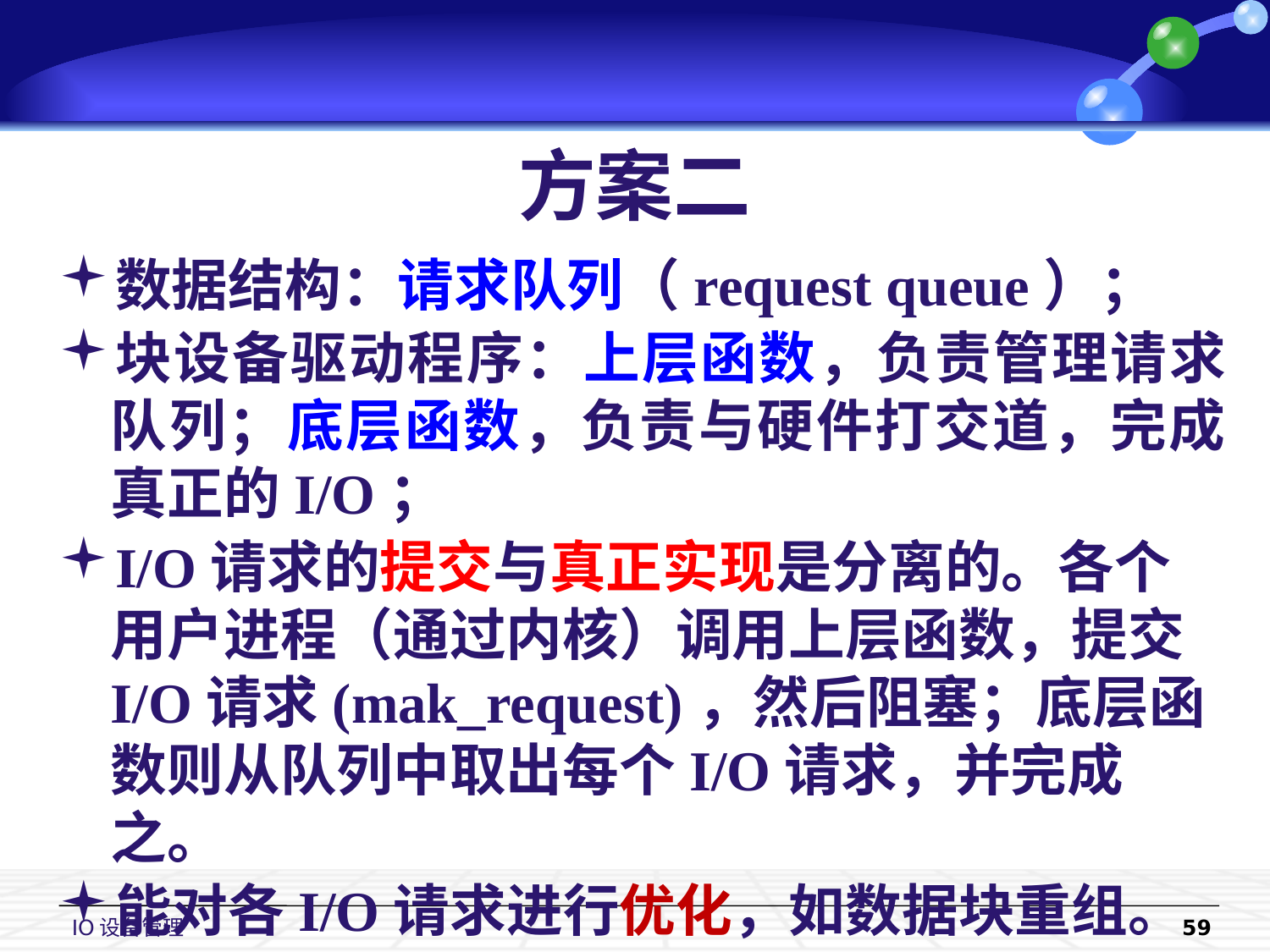

方案二
数据结构：请求队列（request queue）；
块设备驱动程序：上层函数，负责管理请求队列；底层函数，负责与硬件打交道，完成真正的I/O；
I/O请求的提交与真正实现是分离的。各个用户进程（通过内核）调用上层函数，提交I/O请求(mak_request)，然后阻塞；底层函数则从队列中取出每个I/O请求，并完成之。
能对各I/O请求进行优化，如数据块重组。

IO设备管理
59